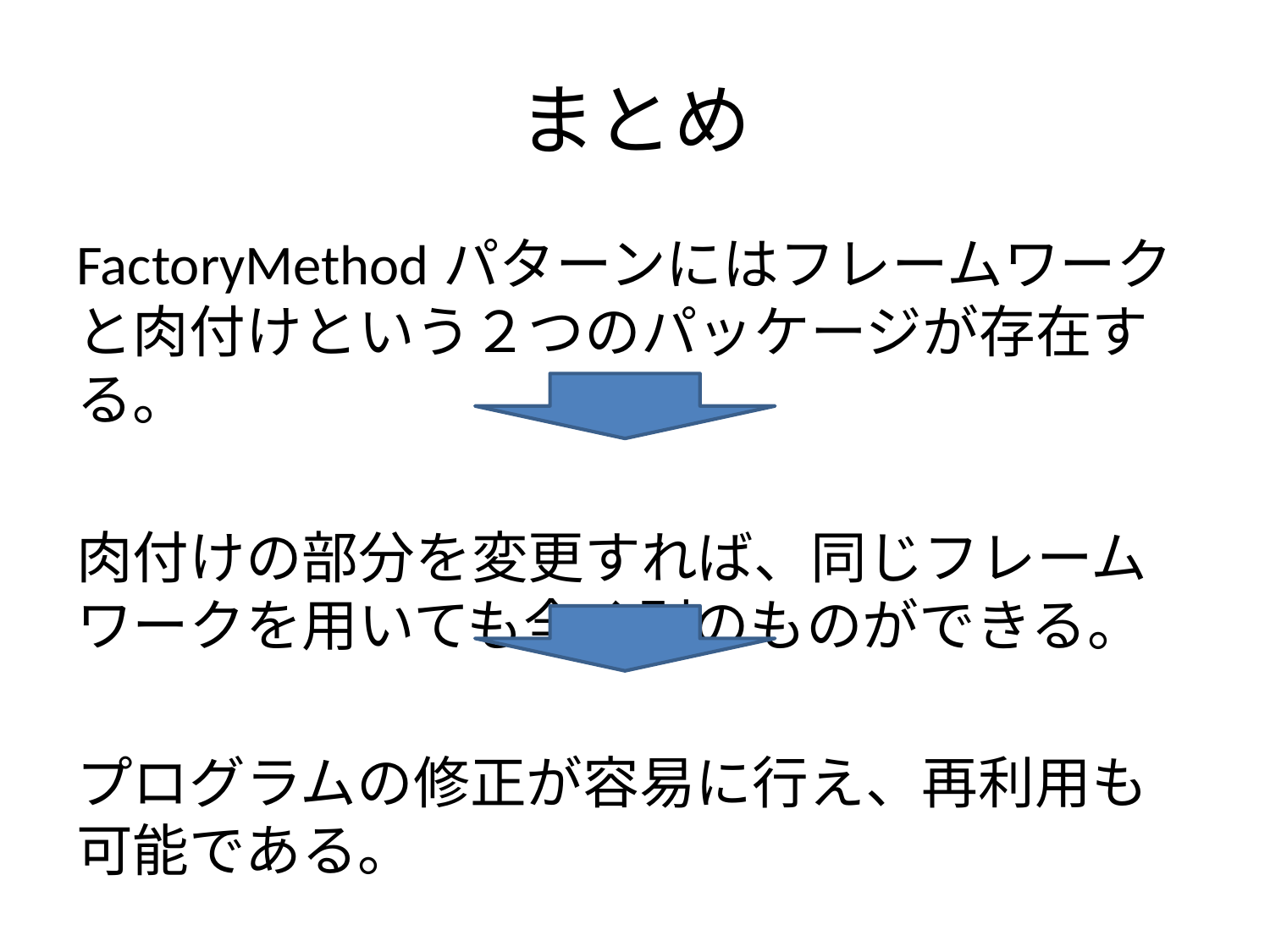

# まとめ
FactoryMethodパターンにはフレームワークと肉付けという２つのパッケージが存在する。

肉付けの部分を変更すれば、同じフレームワークを用いても全く別のものができる。

プログラムの修正が容易に行え、再利用も可能である。